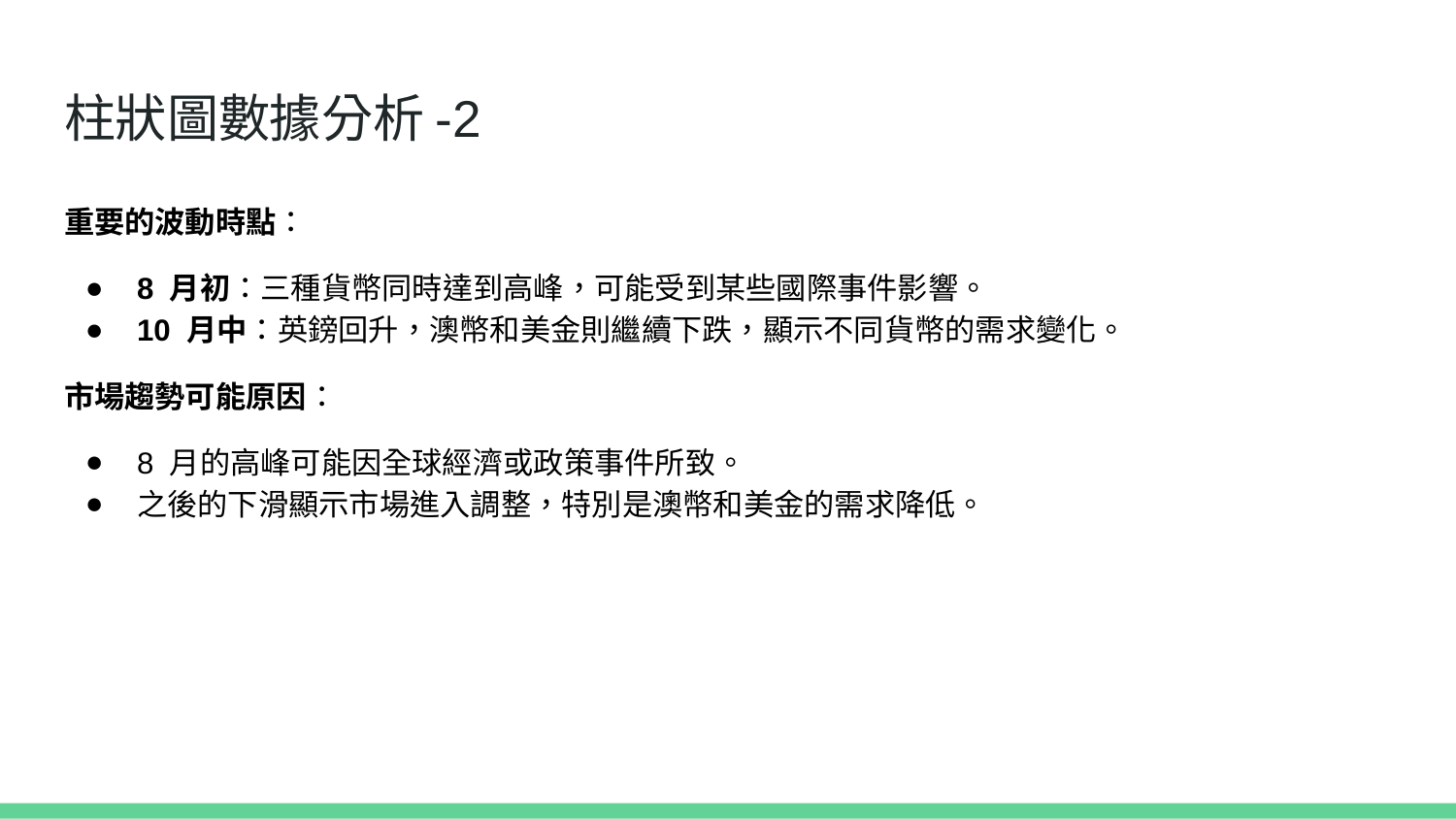

# 柱狀圖數據分析-2

重要的波動時點：
8 月初：三種貨幣同時達到高峰，可能受到某些國際事件影響。
10 月中：英鎊回升，澳幣和美金則繼續下跌，顯示不同貨幣的需求變化。
市場趨勢可能原因：
8 月的高峰可能因全球經濟或政策事件所致。
之後的下滑顯示市場進入調整，特別是澳幣和美金的需求降低。